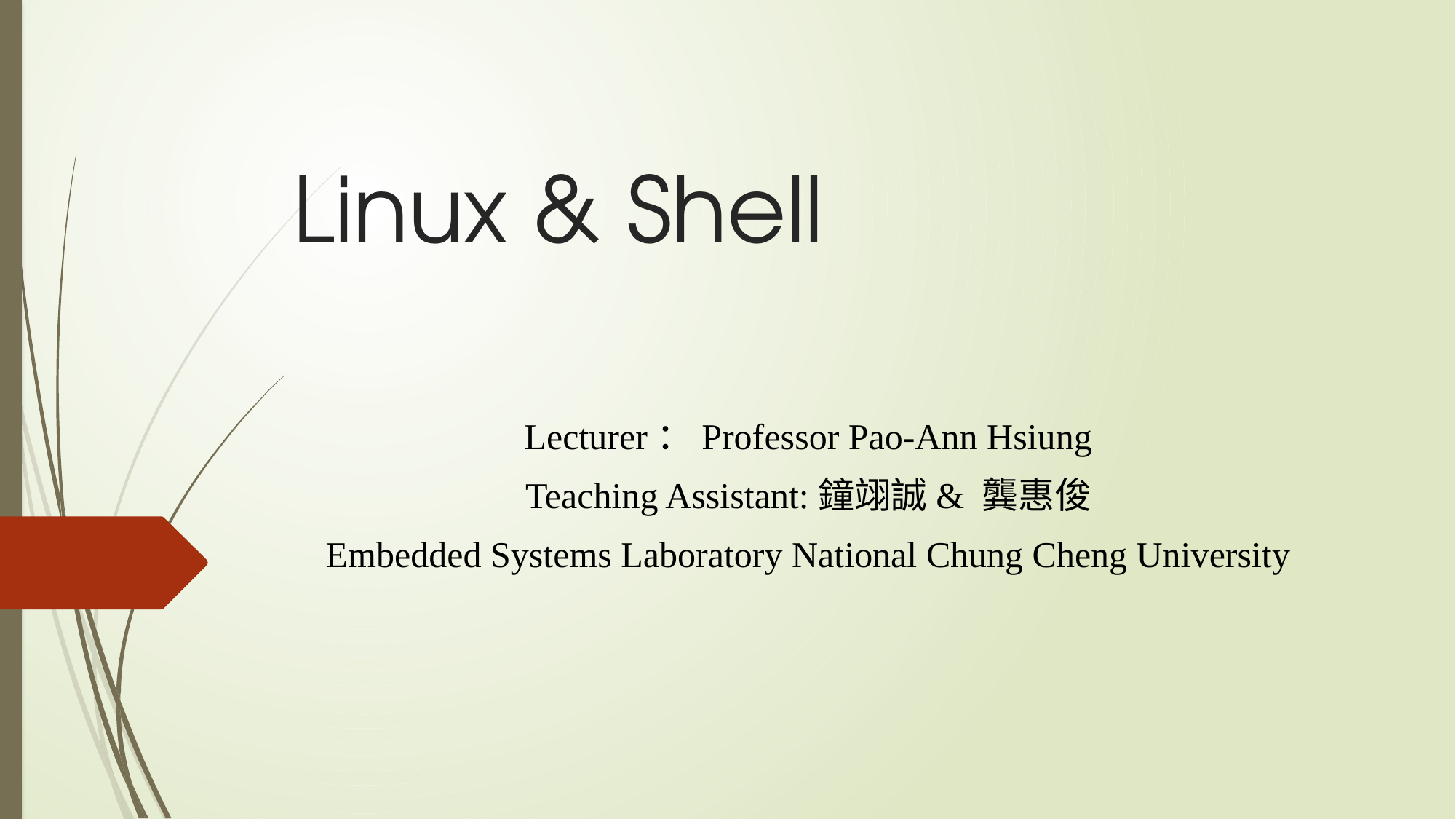

# Linux & Shell
Lecturer：Professor Pao-Ann Hsiung
Teaching Assistant:鐘翊誠& 龔惠俊
Embedded Systems Laboratory National Chung Cheng University